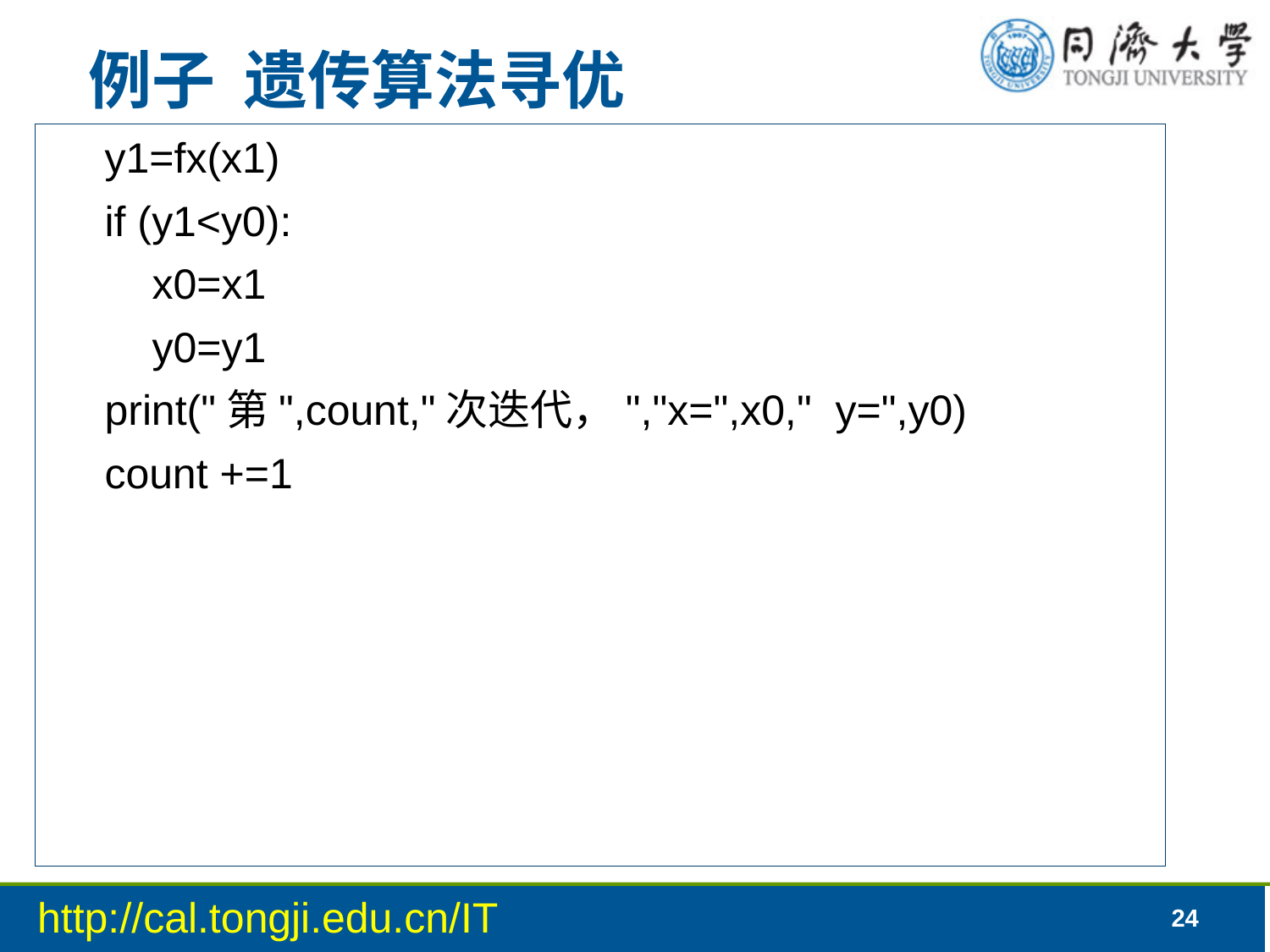

例子  遗传算法寻优
    y1=fx(x1)
    if (y1<y0):
        x0=x1
        y0=y1
    print("第",count,"次迭代，","x=",x0,"  y=",y0)
    count +=1